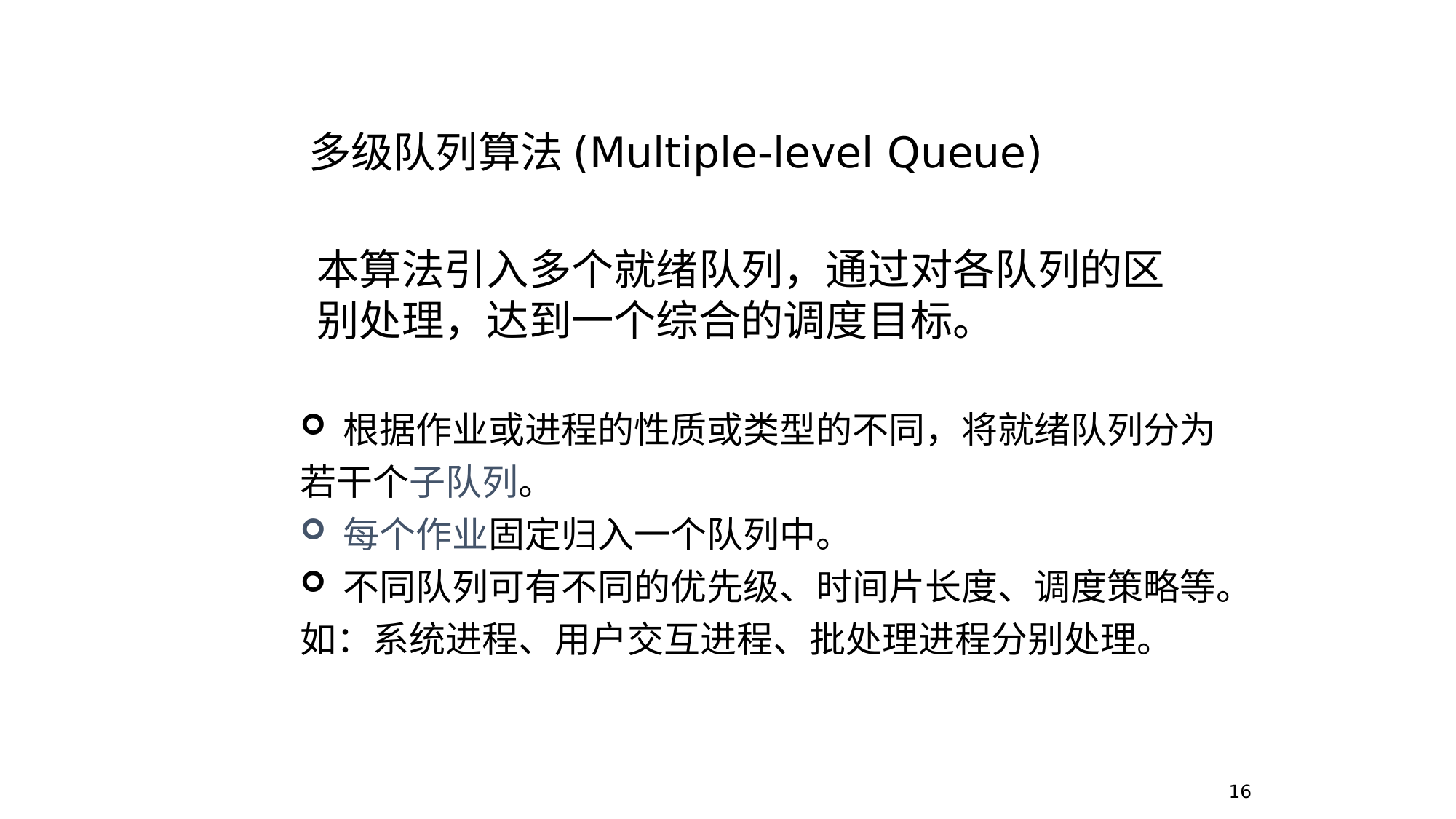

多级队列算法(Multiple-level Queue)
本算法引入多个就绪队列，通过对各队列的区别处理，达到一个综合的调度目标。
 根据作业或进程的性质或类型的不同，将就绪队列分为若干个子队列。
 每个作业固定归入一个队列中。
 不同队列可有不同的优先级、时间片长度、调度策略等。如：系统进程、用户交互进程、批处理进程分别处理。
16